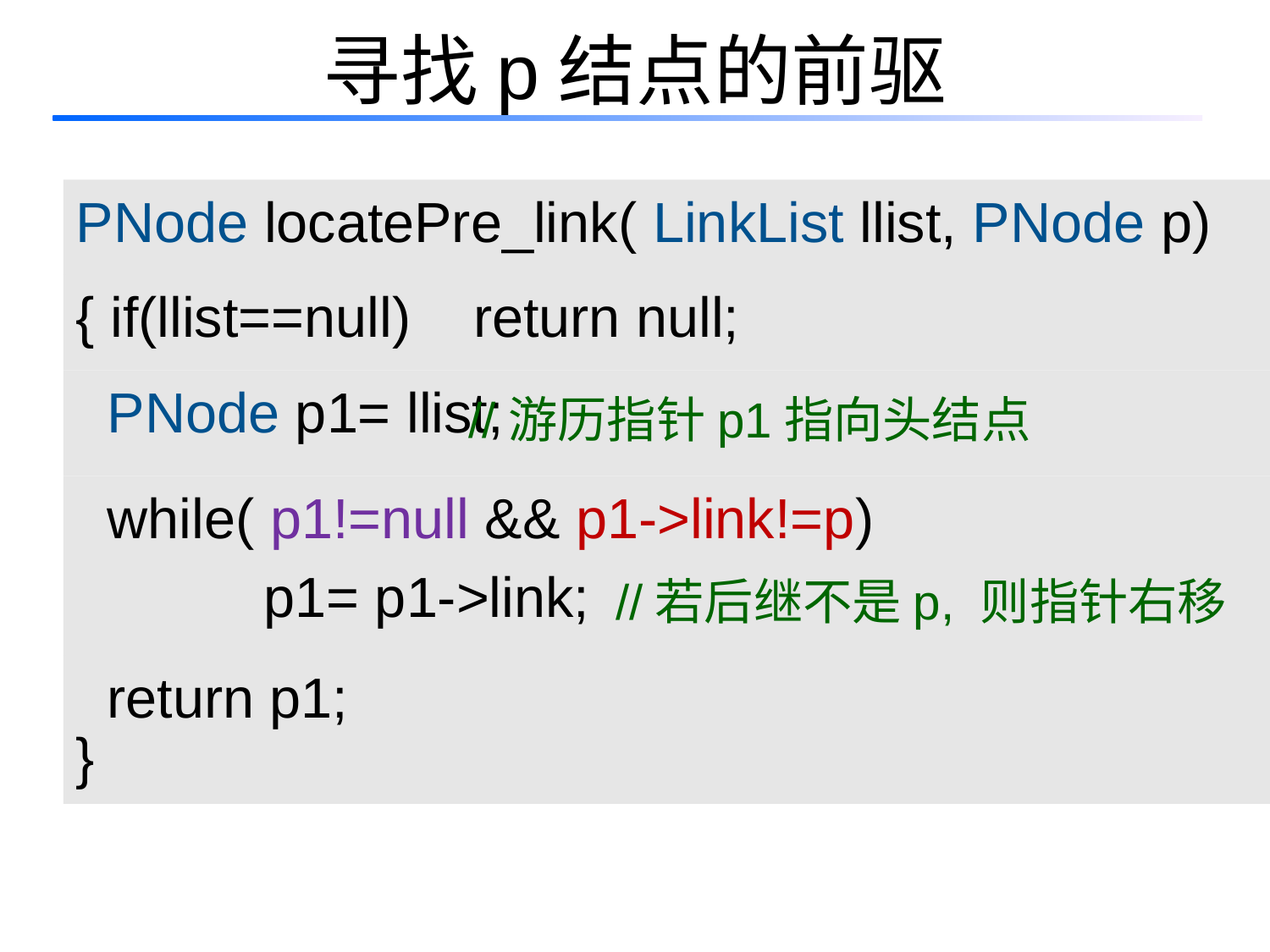

# 寻找p结点的前驱

PNode locatePre_link( LinkList llist, PNode p)
{ if(llist==null)    return null;
  PNode p1= llist;
//游历指针p1指向头结点
  while( p1!=null && p1->link!=p)
            p1= p1->link;
//若后继不是p, 则指针右移
  return p1;
}